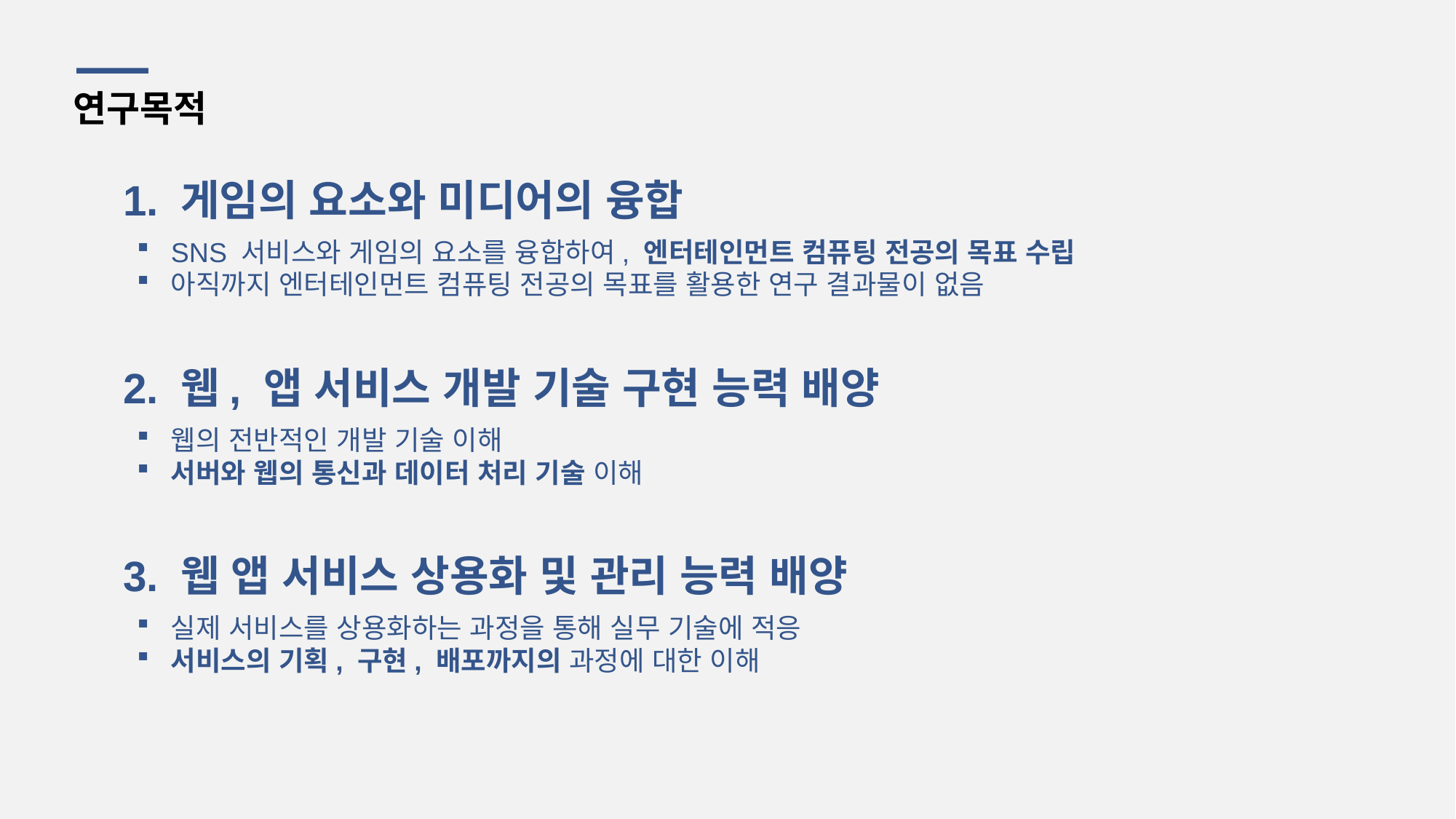

연구목적
1. 게임의 요소와 미디어의 융합
SNS 서비스와 게임의 요소를 융합하여, 엔터테인먼트 컴퓨팅 전공의 목표 수립
아직까지 엔터테인먼트 컴퓨팅 전공의 목표를 활용한 연구 결과물이 없음
2. 웹, 앱 서비스 개발 기술 구현 능력 배양
웹의 전반적인 개발 기술 이해
서버와 웹의 통신과 데이터 처리 기술 이해
3. 웹 앱 서비스 상용화 및 관리 능력 배양
실제 서비스를 상용화하는 과정을 통해 실무 기술에 적응
서비스의 기획, 구현, 배포까지의 과정에 대한 이해